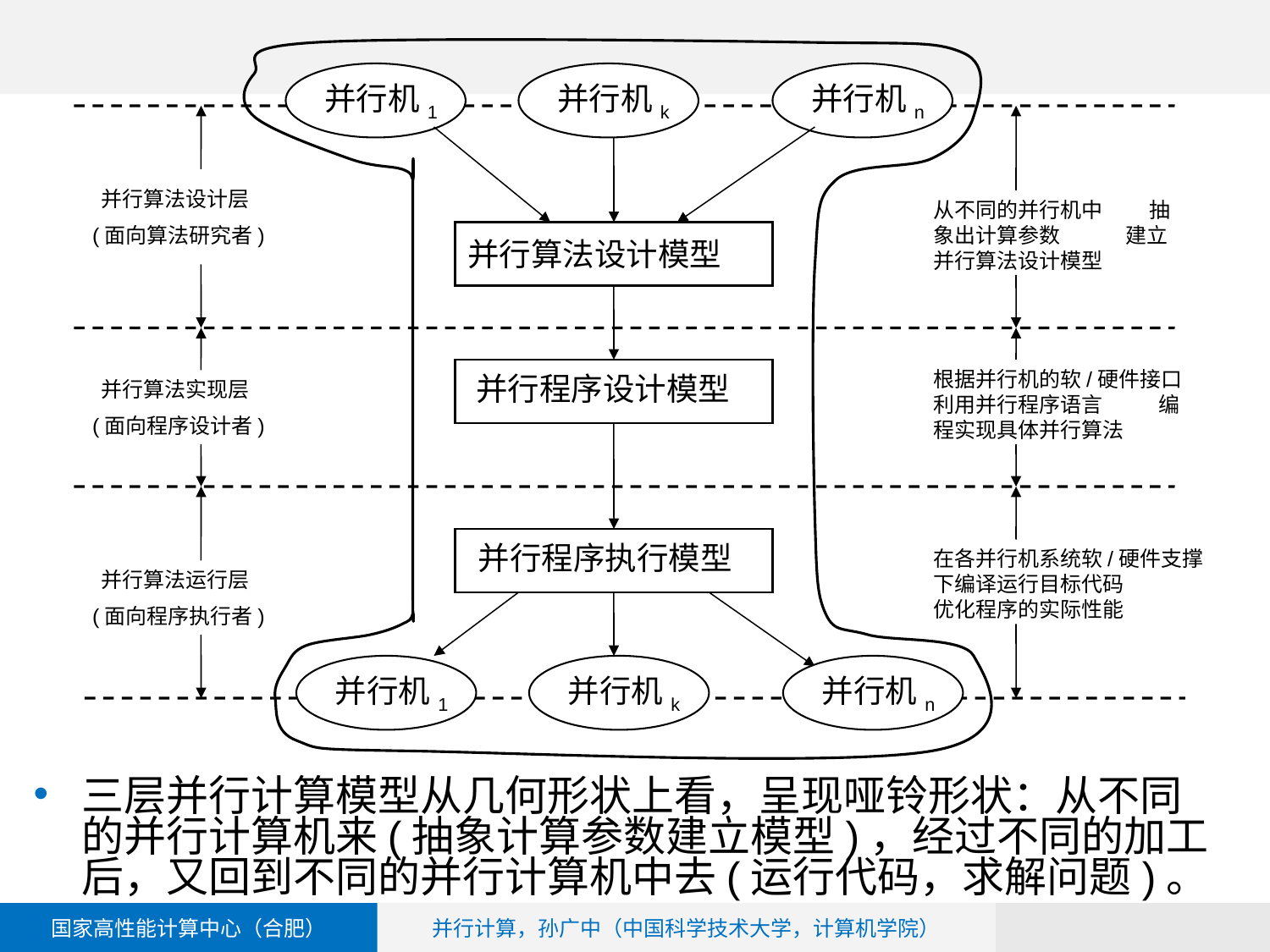

并行机1
并行机k
并行机n

  并行算法设计层
 (面向算法研究者)
从不同的并行机中          抽象出计算参数              建立并行算法设计模型
并行算法设计模型

根据并行机的软/硬件接口 利用并行程序语言            编程实现具体并行算法
并行程序设计模型
  并行算法实现层
 (面向程序设计者)

并行程序执行模型

在各并行机系统软/硬件支撑下编译运行目标代码                  优化程序的实际性能
  并行算法运行层
 (面向程序执行者)

并行机1
并行机k
并行机n

三层并行计算模型从几何形状上看，呈现哑铃形状：从不同的并行计算机来(抽象计算参数建立模型)，经过不同的加工后，又回到不同的并行计算机中去(运行代码，求解问题)。